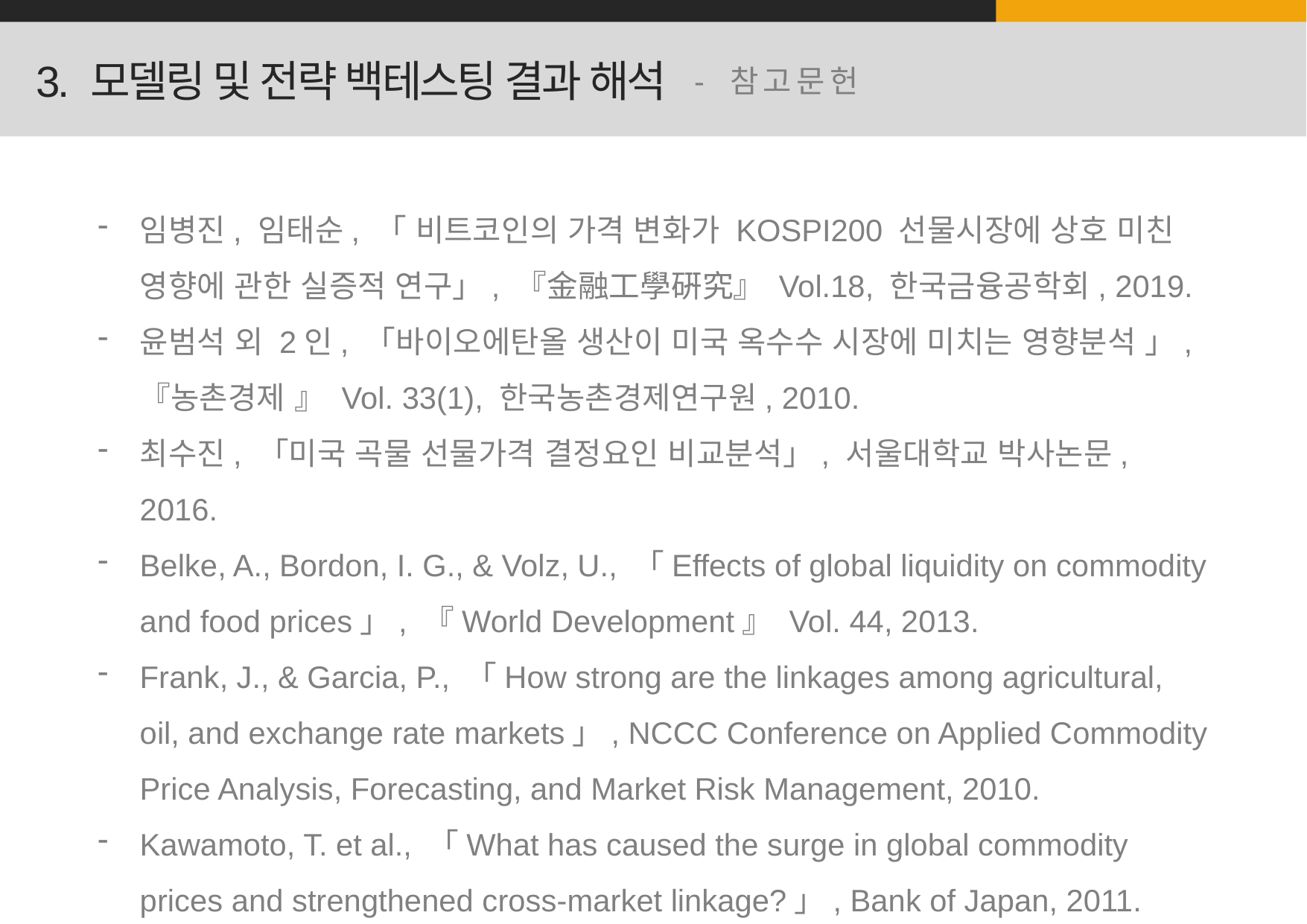

3. 모델링 및 전략 백테스팅 결과 해석
- 참고문헌
임병진, 임태순, 「 비트코인의 가격 변화가 KOSPI200 선물시장에 상호 미친 영향에 관한 실증적 연구」, 『金融工學硏究』 Vol.18, 한국금융공학회, 2019.
윤범석 외 2인, 「바이오에탄올 생산이 미국 옥수수 시장에 미치는 영향분석 」, 『농촌경제 』 Vol. 33(1), 한국농촌경제연구원, 2010.
최수진, 「미국 곡물 선물가격 결정요인 비교분석」, 서울대학교 박사논문, 2016.
Belke, A., Bordon, I. G., & Volz, U., 「Effects of global liquidity on commodity and food prices」, 『World Development』 Vol. 44, 2013.
Frank, J., & Garcia, P., 「How strong are the linkages among agricultural, oil, and exchange rate markets」, NCCC Conference on Applied Commodity Price Analysis, Forecasting, and Market Risk Management, 2010.
Kawamoto, T. et al., 「What has caused the surge in global commodity prices and strengthened cross-market linkage?」, Bank of Japan, 2011.